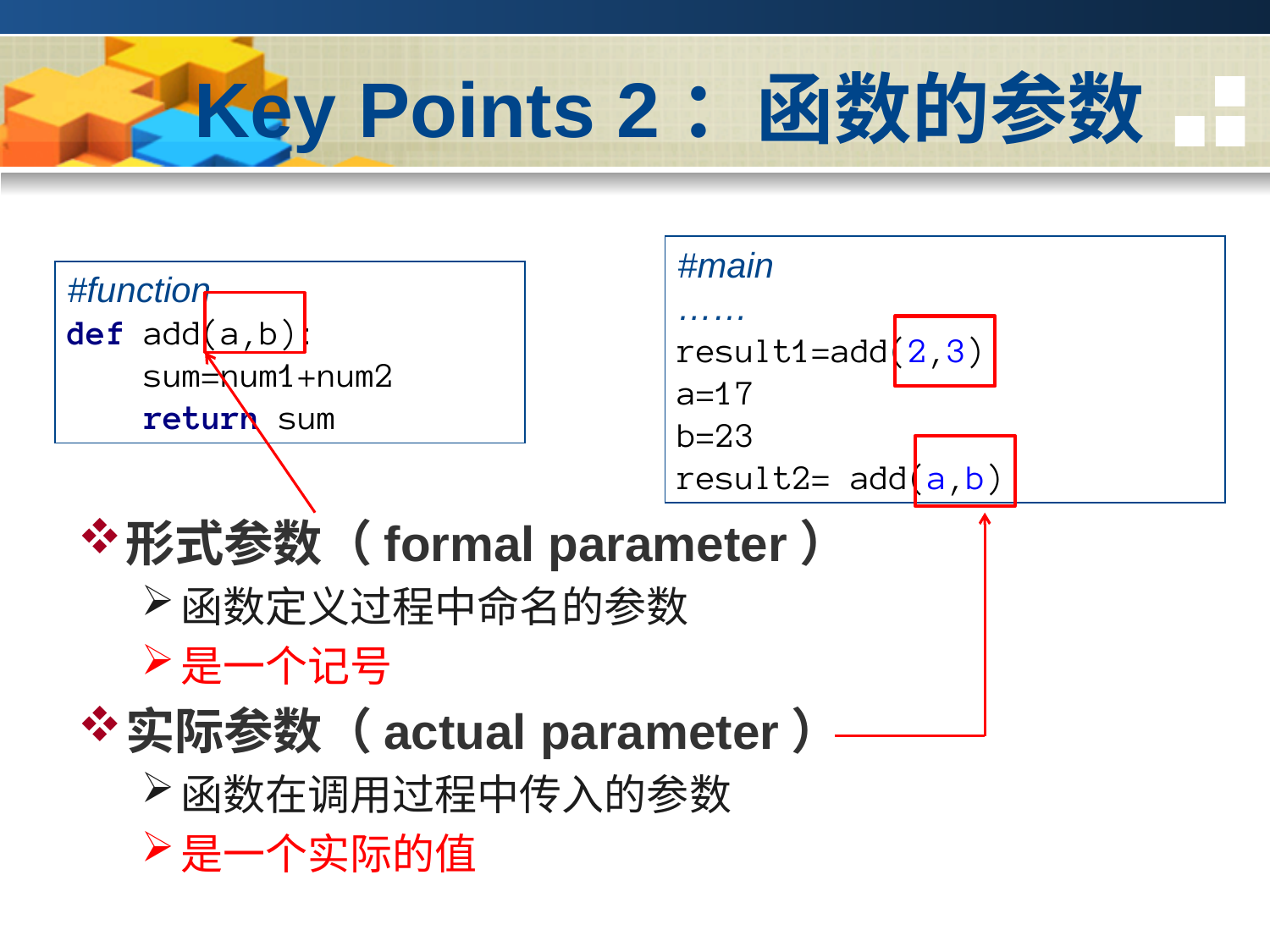

# Key Points 2：函数的参数
#main
……
result1=add(2,3)
a=17
b=23
result2= add(a,b)
#function
def add(a,b):
    sum=num1+num2
    return sum

形式参数（formal parameter）
函数定义过程中命名的参数
是一个记号
实际参数（actual parameter）
函数在调用过程中传入的参数
是一个实际的值